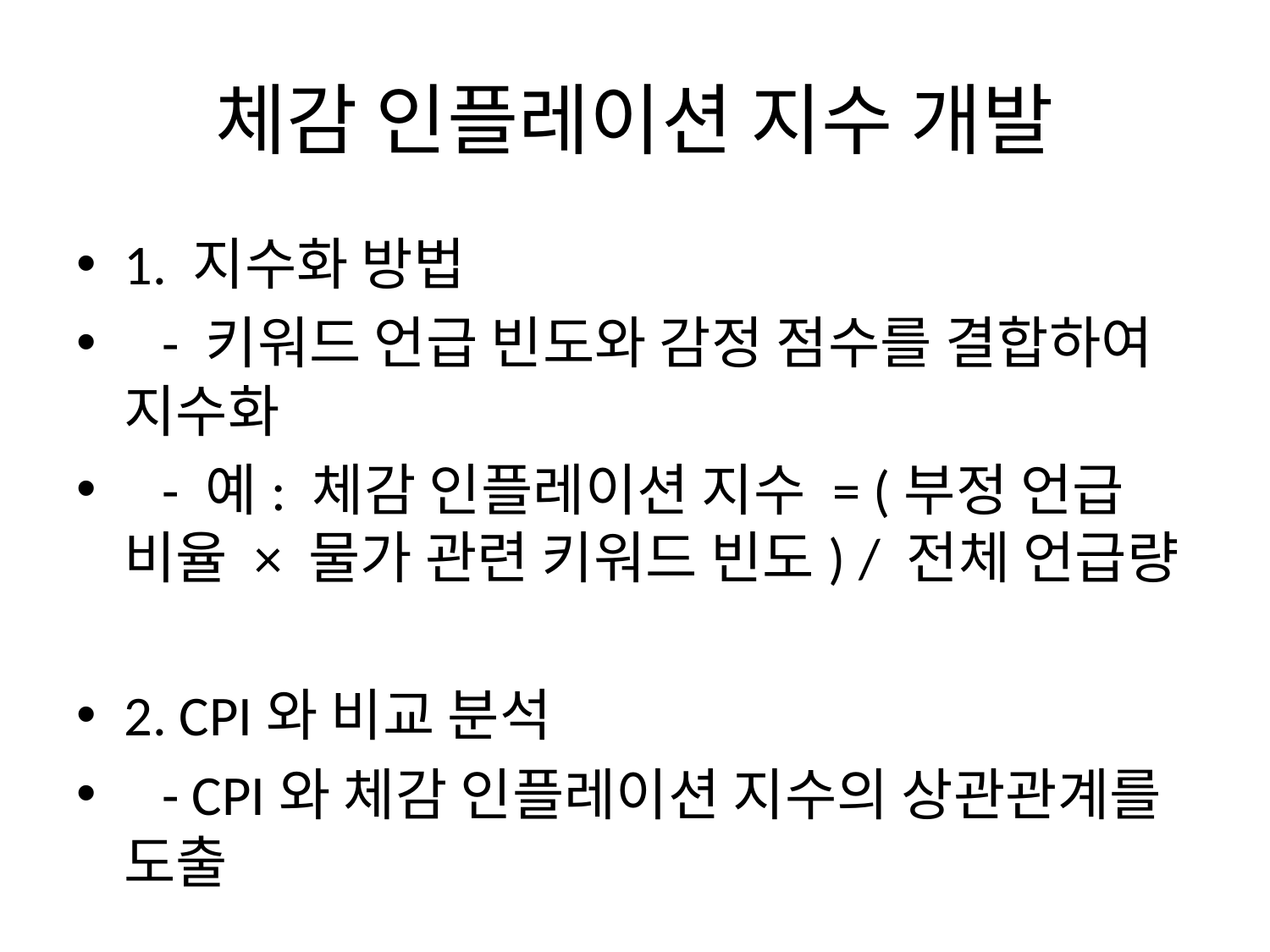

# 체감 인플레이션 지수 개발
1. 지수화 방법
   - 키워드 언급 빈도와 감정 점수를 결합하여 지수화
   - 예: 체감 인플레이션 지수 = (부정 언급 비율 × 물가 관련 키워드 빈도) / 전체 언급량

2. CPI와 비교 분석
   - CPI와 체감 인플레이션 지수의 상관관계를 도출